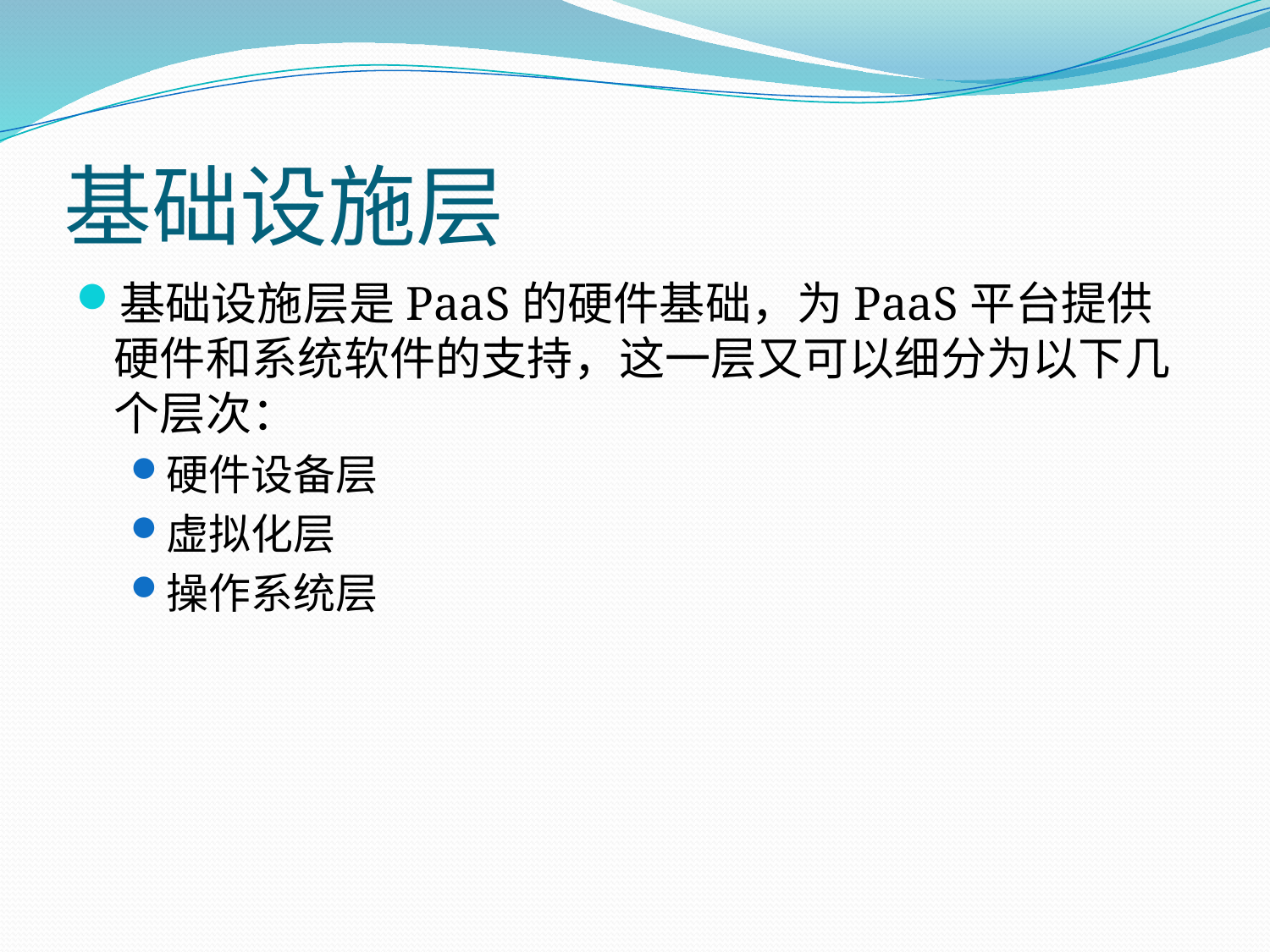

# 基础设施层
基础设施层是PaaS的硬件基础，为PaaS平台提供硬件和系统软件的支持，这一层又可以细分为以下几个层次：
硬件设备层
虚拟化层
操作系统层